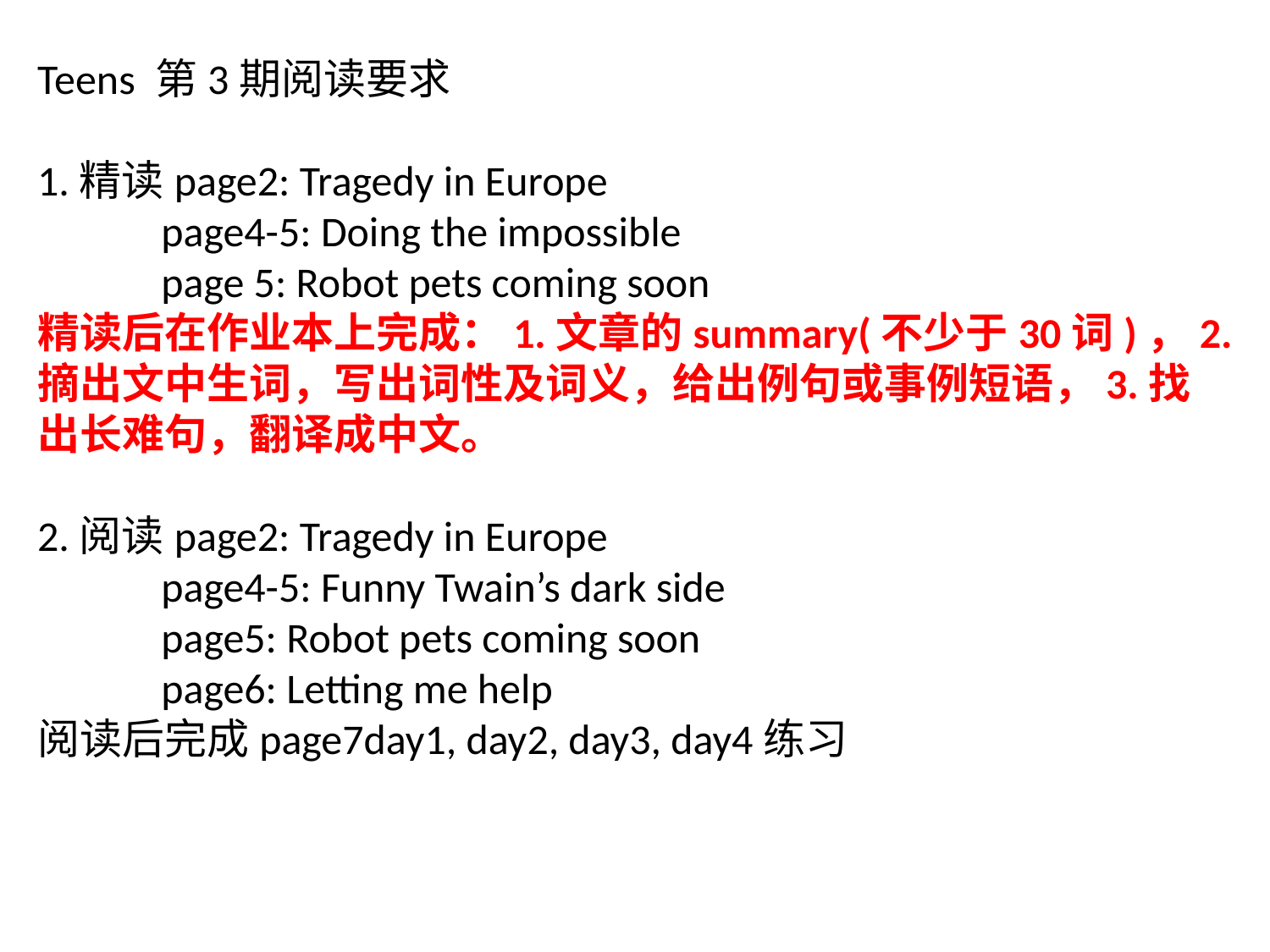

Teens 第3期阅读要求

1.精读page2: Tragedy in Europe
             page4-5: Doing the impossible
             page 5: Robot pets coming soon
精读后在作业本上完成：1.文章的summary(不少于30词)，2.摘出文中生词，写出词性及词义，给出例句或事例短语，3.找出长难句，翻译成中文。

2.阅读page2: Tragedy in Europe
             page4-5: Funny Twain’s dark side
             page5: Robot pets coming soon
             page6: Letting me help
阅读后完成page7day1, day2, day3, day4练习